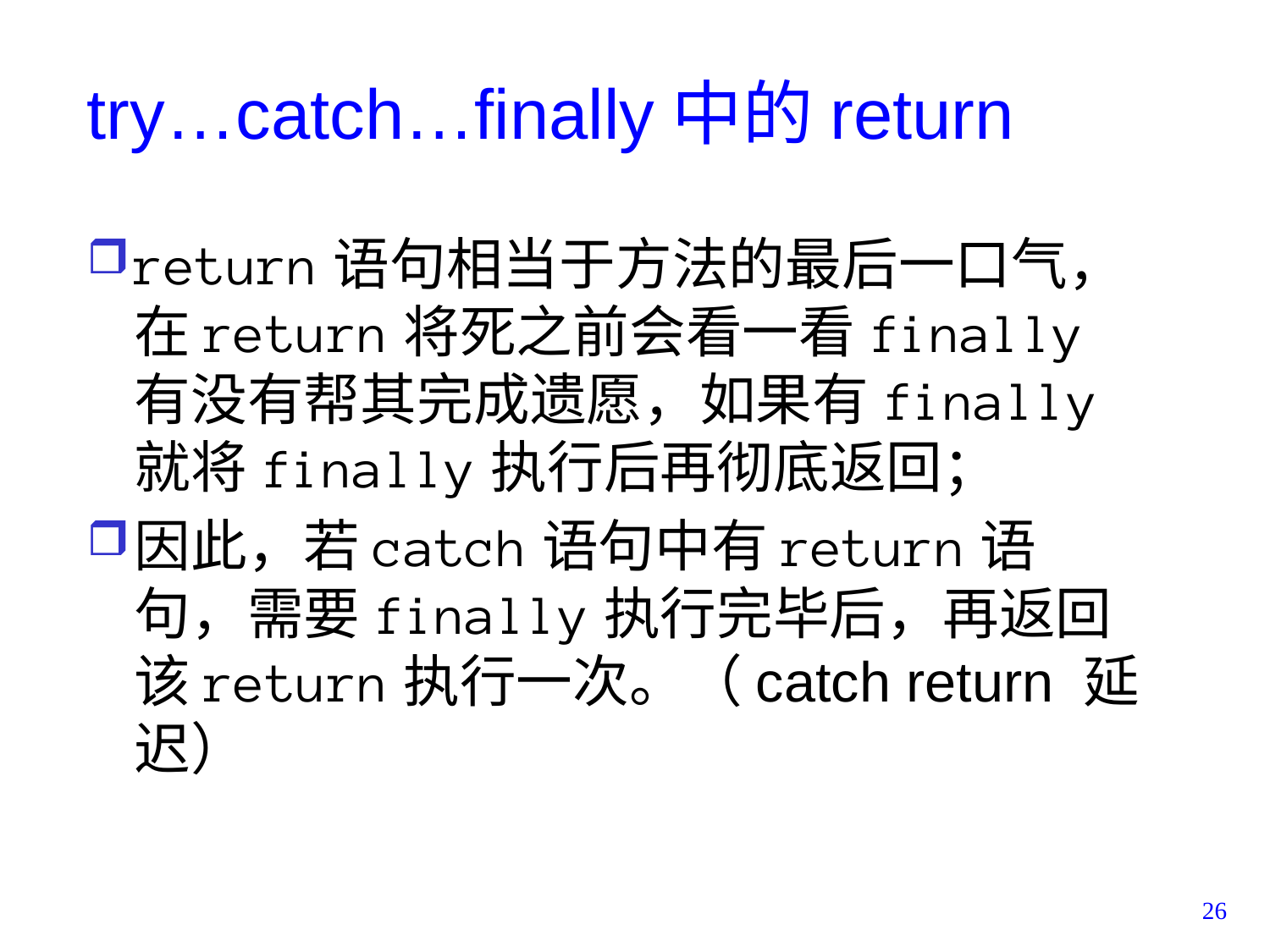

# try…catch…finally中的return
return语句相当于方法的最后一口气，在return将死之前会看一看finally有没有帮其完成遗愿，如果有finally就将finally执行后再彻底返回；
因此，若catch语句中有return语句，需要finally执行完毕后，再返回该return执行一次。（catch return 延迟）
26